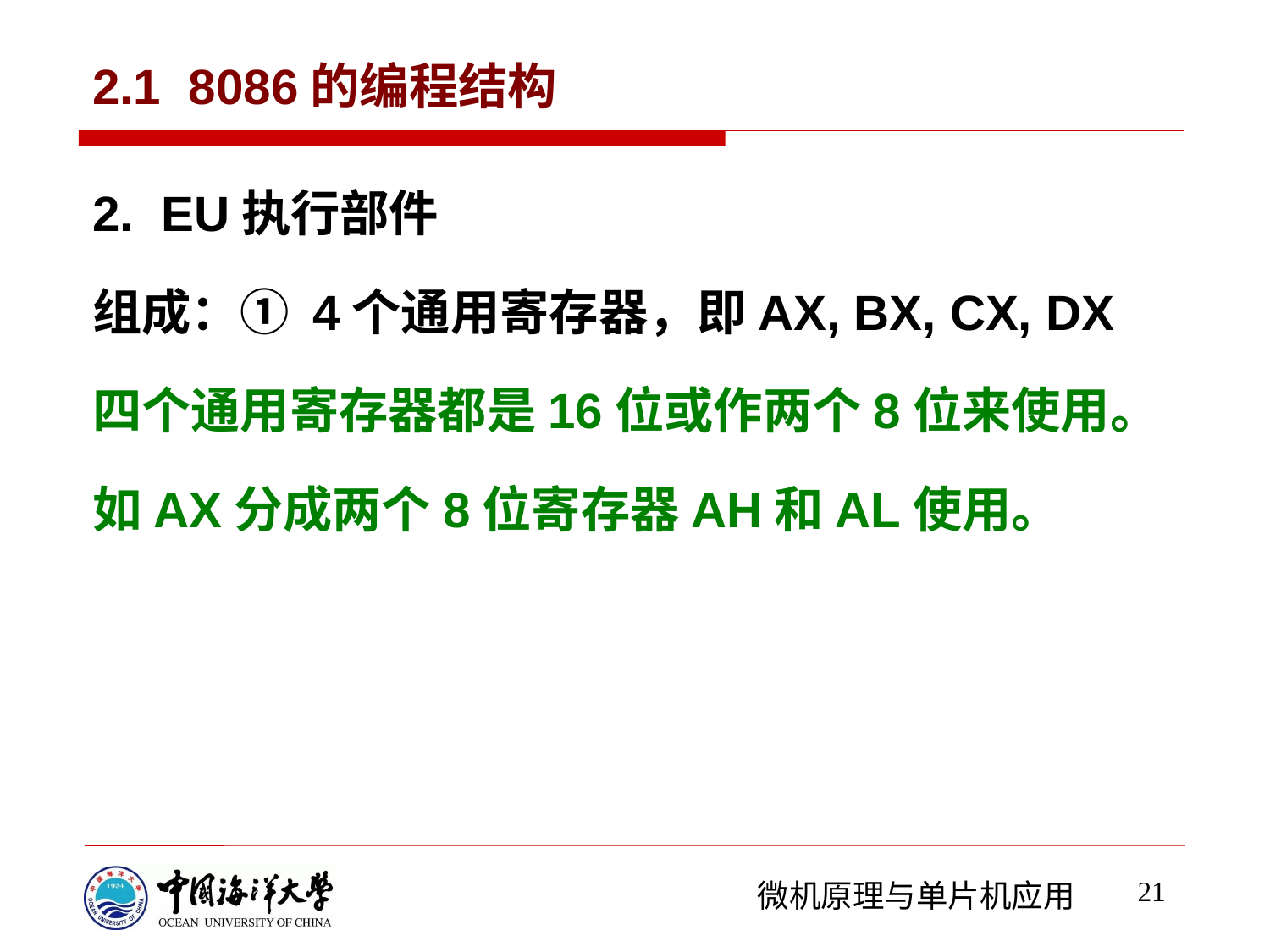

# 2.1  8086的编程结构
2.  EU执行部件
组成：① 4个通用寄存器，即AX, BX, CX, DX
四个通用寄存器都是16位或作两个8位来使用。
如AX分成两个8位寄存器AH和AL使用。
21